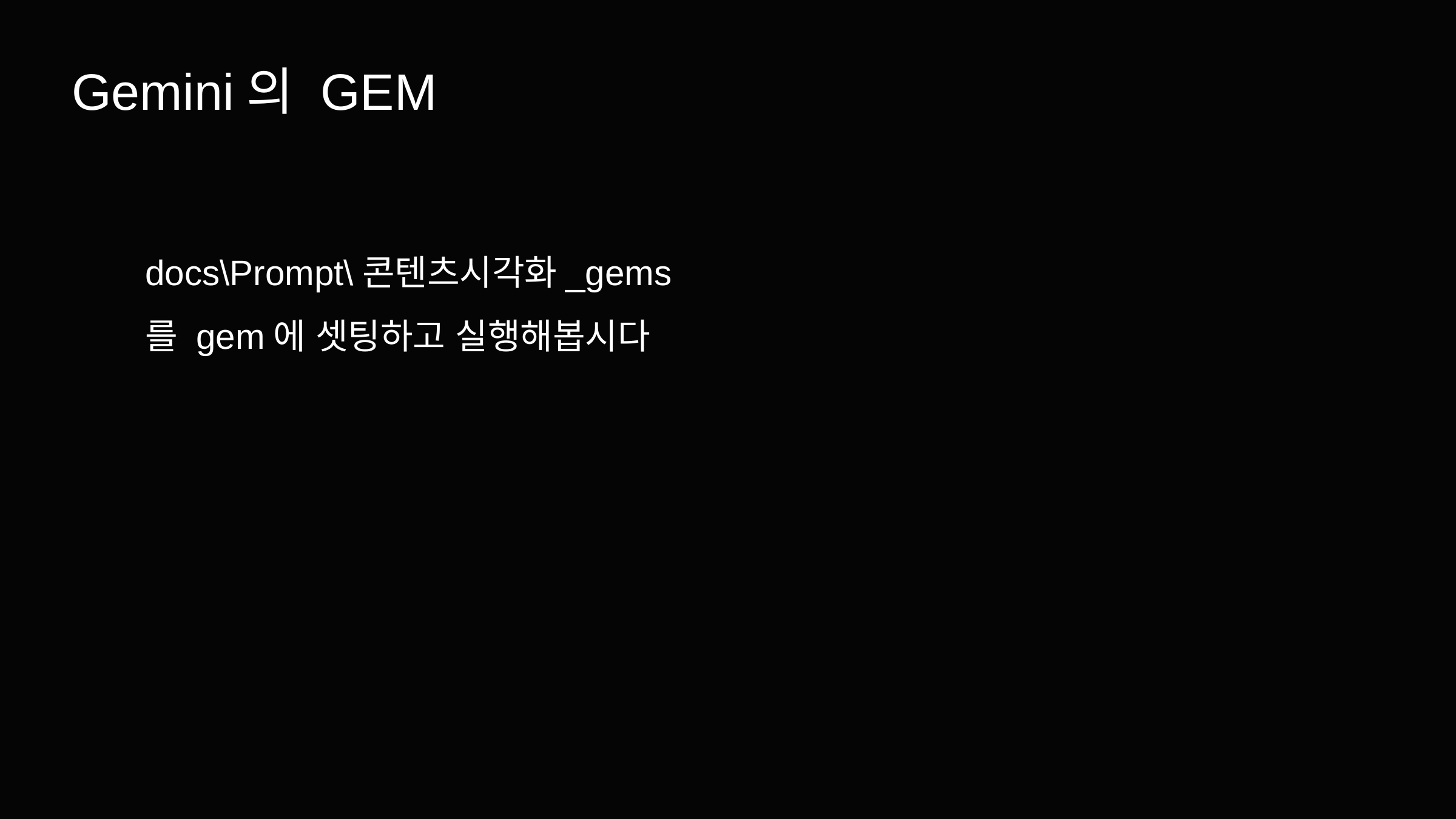

Gemini의 GEM
docs\Prompt\콘텐츠시각화_gems
를 gem에 셋팅하고 실행해봅시다